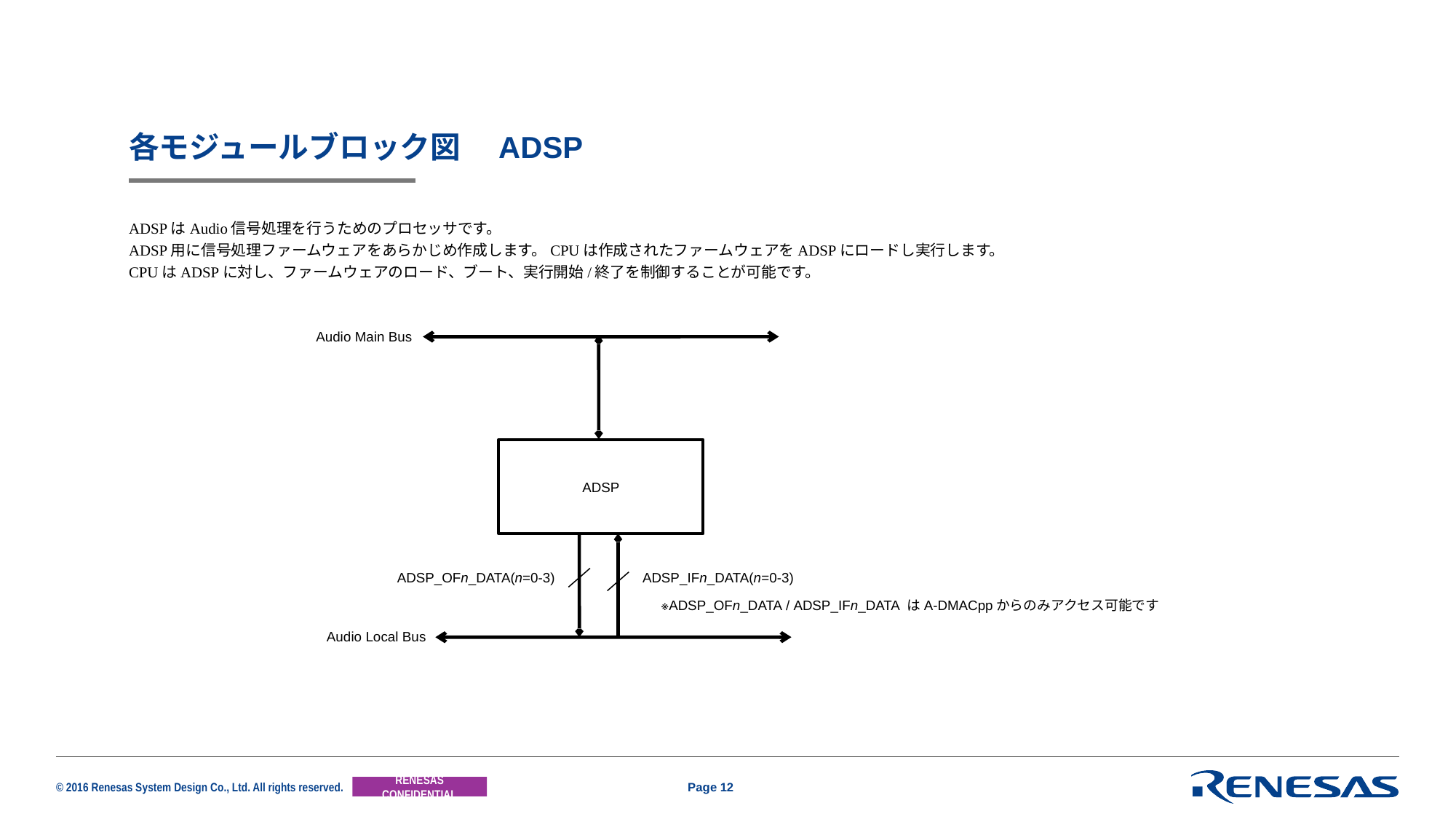

# 各モジュールブロック図　ADSP

ADSPはAudio信号処理を行うためのプロセッサです。
ADSP用に信号処理ファームウェアをあらかじめ作成します。CPUは作成されたファームウェアをADSPにロードし実行します。
CPUはADSPに対し、ファームウェアのロード、ブート、実行開始/終了を制御することが可能です。
Audio Main Bus

ADSP

ADSP_OFn_DATA(n=0-3)
ADSP_IFn_DATA(n=0-3)
※ADSP_OFn_DATA / ADSP_IFn_DATA はA-DMACppからのみアクセス可能です
Audio Local Bus
Page 12